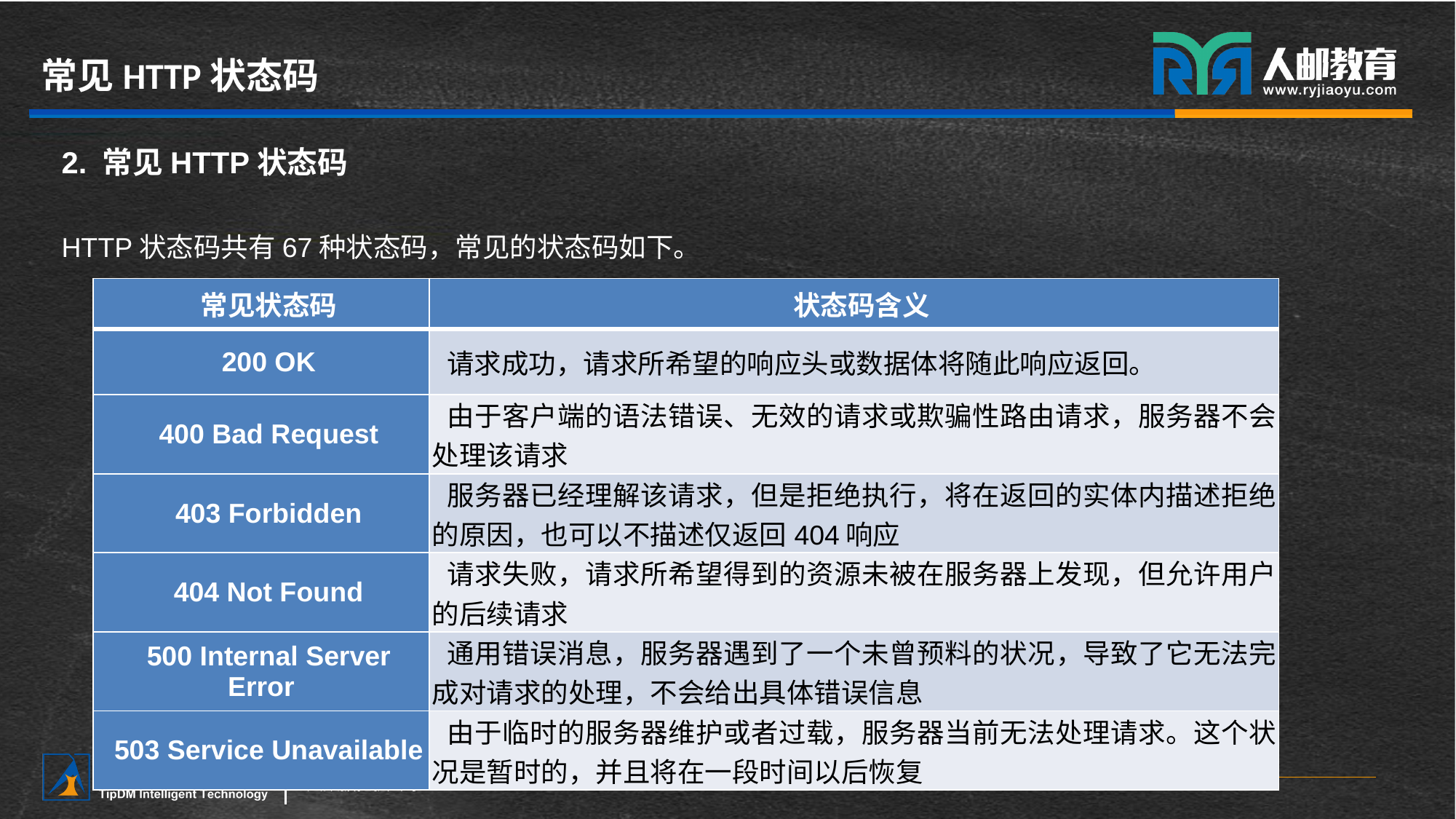

# 常见HTTP状态码
2. 常见HTTP状态码
HTTP状态码共有67种状态码，常见的状态码如下。
| 常见状态码 | 状态码含义 |
| --- | --- |
| 200 OK | 请求成功，请求所希望的响应头或数据体将随此响应返回。 |
| 400 Bad Request | 由于客户端的语法错误、无效的请求或欺骗性路由请求，服务器不会处理该请求 |
| 403 Forbidden | 服务器已经理解该请求，但是拒绝执行，将在返回的实体内描述拒绝的原因，也可以不描述仅返回404响应 |
| 404 Not Found | 请求失败，请求所希望得到的资源未被在服务器上发现，但允许用户的后续请求 |
| 500 Internal Server Error | 通用错误消息，服务器遇到了一个未曾预料的状况，导致了它无法完成对请求的处理，不会给出具体错误信息 |
| 503 Service Unavailable | 由于临时的服务器维护或者过载，服务器当前无法处理请求。这个状况是暂时的，并且将在一段时间以后恢复 |